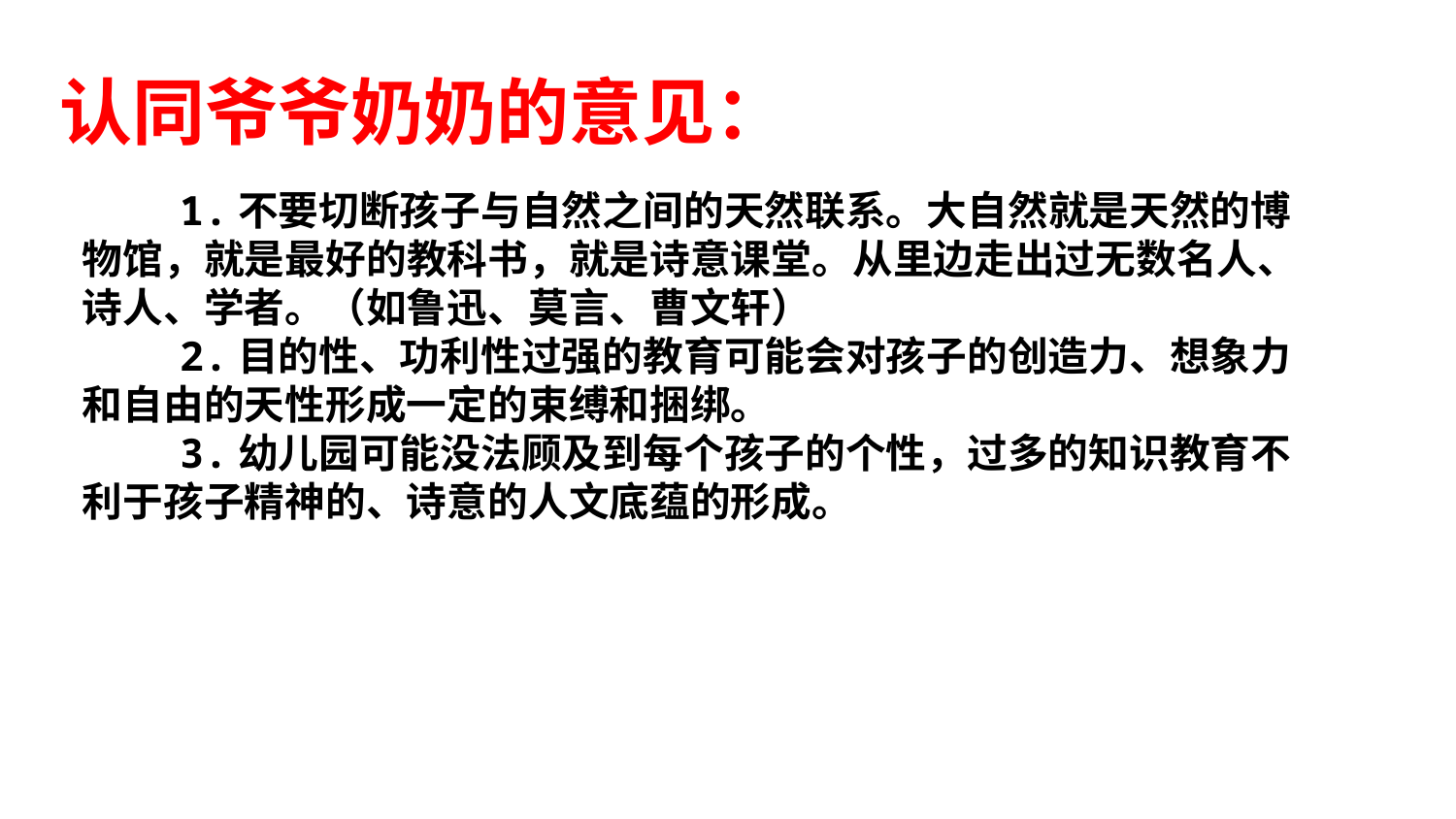

认同爷爷奶奶的意见：

    1.不要切断孩子与自然之间的天然联系。大自然就是天然的博物馆，就是最好的教科书，就是诗意课堂。从里边走出过无数名人、诗人、学者。（如鲁迅、莫言、曹文轩）
    2.目的性、功利性过强的教育可能会对孩子的创造力、想象力和自由的天性形成一定的束缚和捆绑。
    3.幼儿园可能没法顾及到每个孩子的个性，过多的知识教育不利于孩子精神的、诗意的人文底蕴的形成。